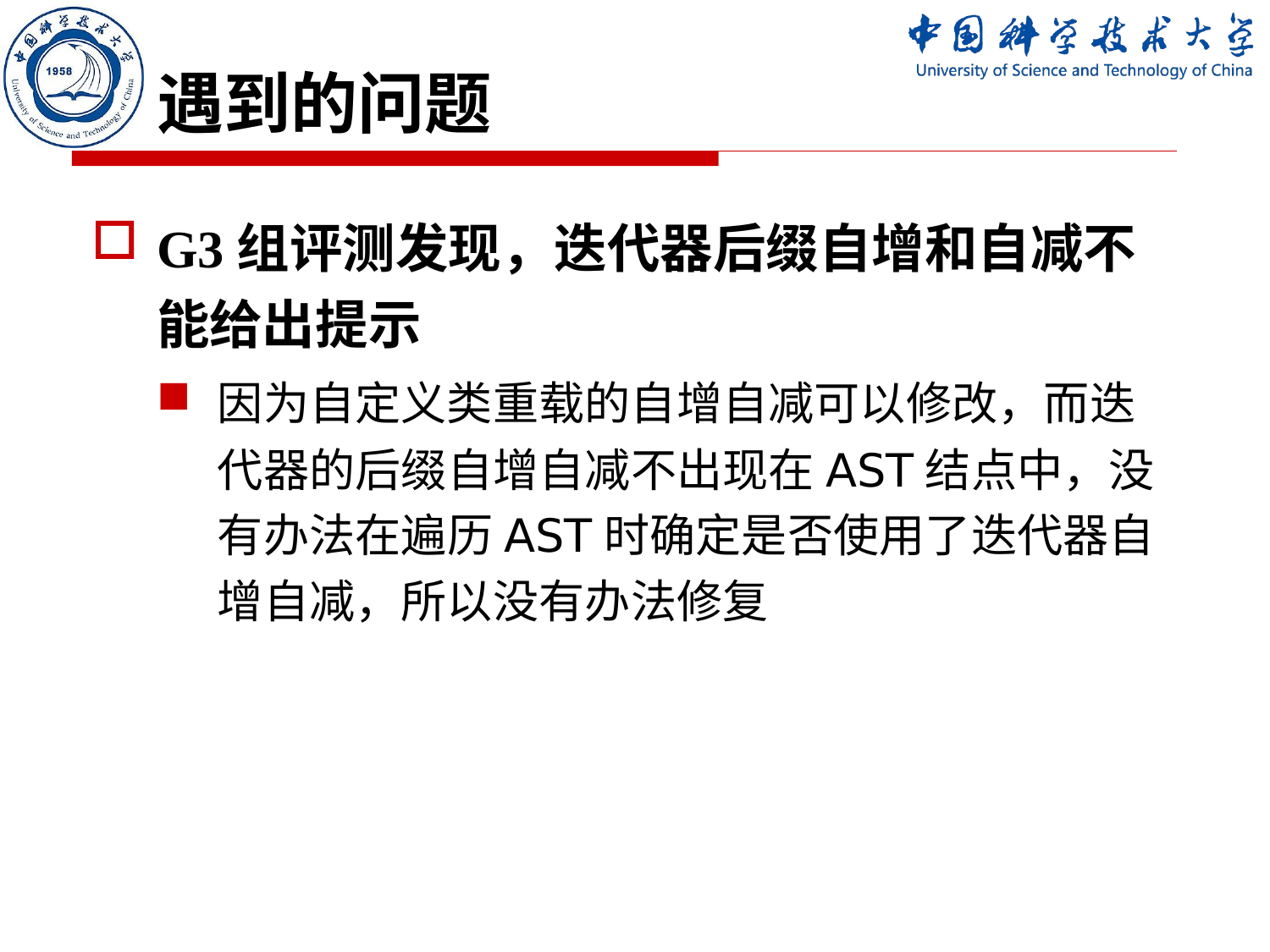

# 遇到的问题
G3组评测发现，迭代器后缀自增和自减不能给出提示
因为自定义类重载的自增自减可以修改，而迭代器的后缀自增自减不出现在AST结点中，没有办法在遍历AST时确定是否使用了迭代器自增自减，所以没有办法修复

63